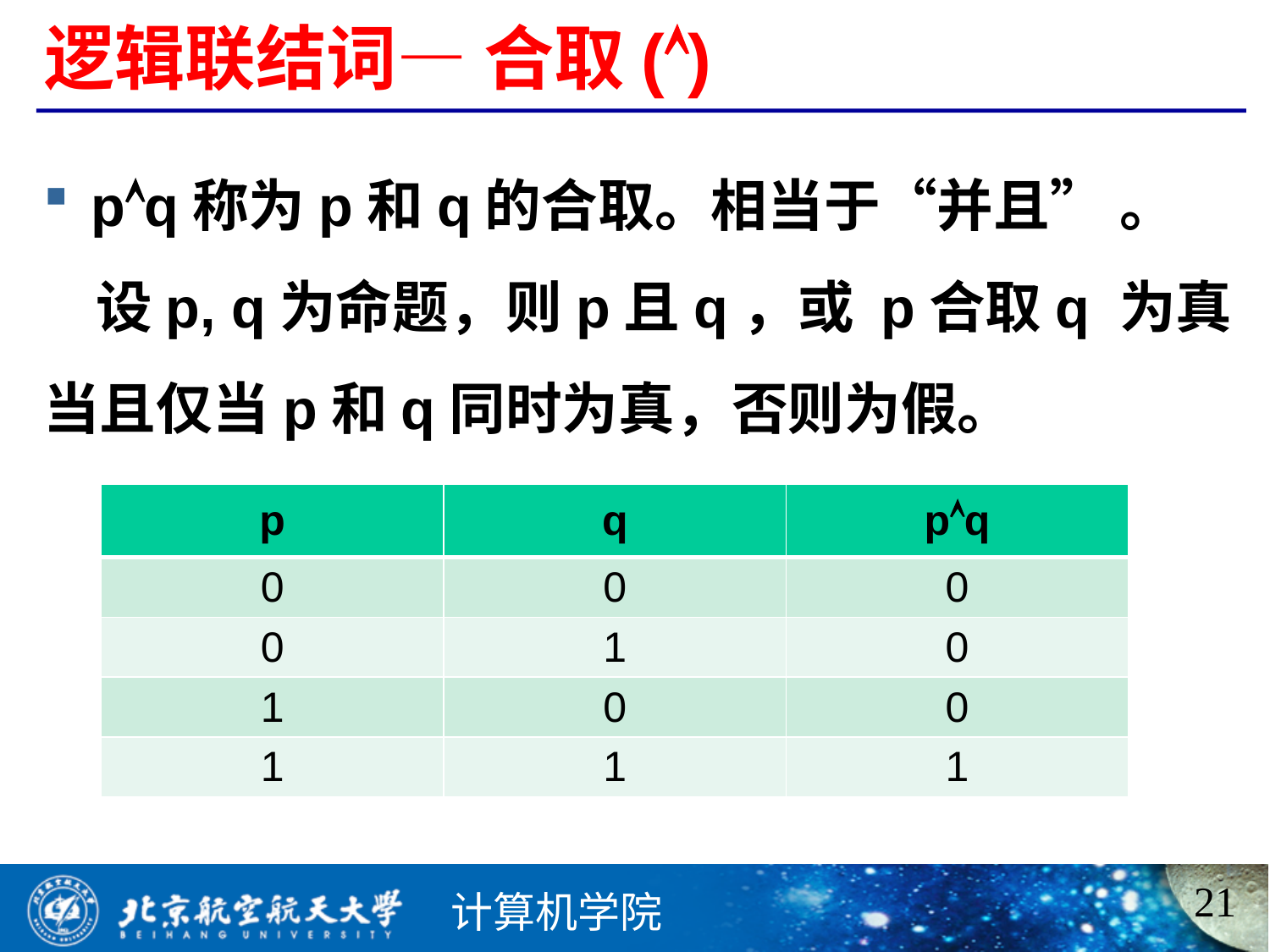

# 逻辑联结词— 合取(∧)
p∧q称为p和q的合取。相当于“并且” 。
   设p, q为命题，则p且q，或 p合取q 为真当且仅当p和q同时为真，否则为假。

| p | q | p∧q |
| --- | --- | --- |
| 0 | 0 | 0 |
| 0 | 1 | 0 |
| 1 | 0 | 0 |
| 1 | 1 | 1 |